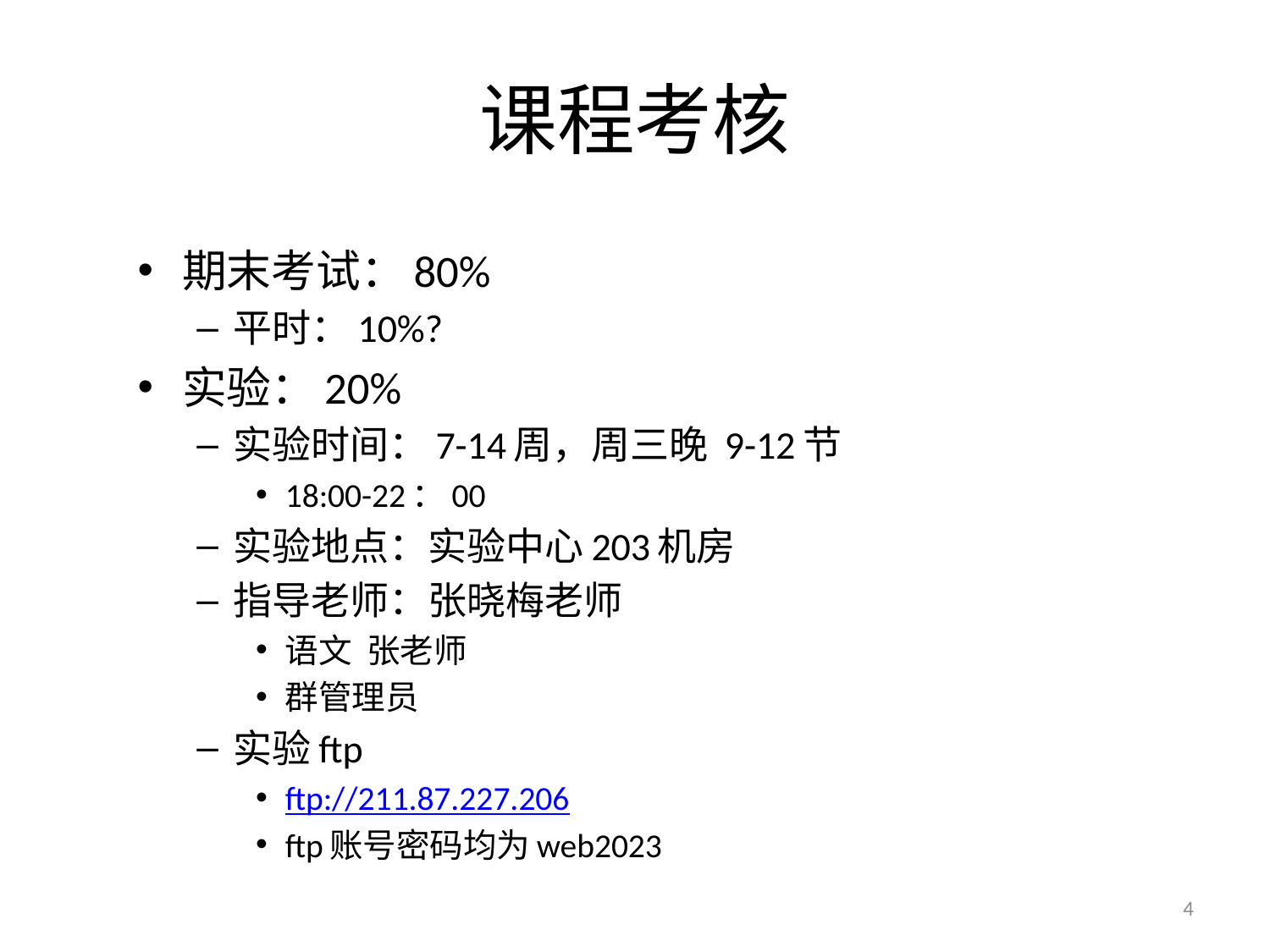

# 课程考核
期末考试：80%
平时：10%?
实验：20%
实验时间：7-14周，周三晚 9-12节
18:00-22：00
实验地点：实验中心203机房
指导老师：张晓梅老师
语文  张老师
群管理员
实验ftp
ftp://211.87.227.206
ftp账号密码均为web2023

4